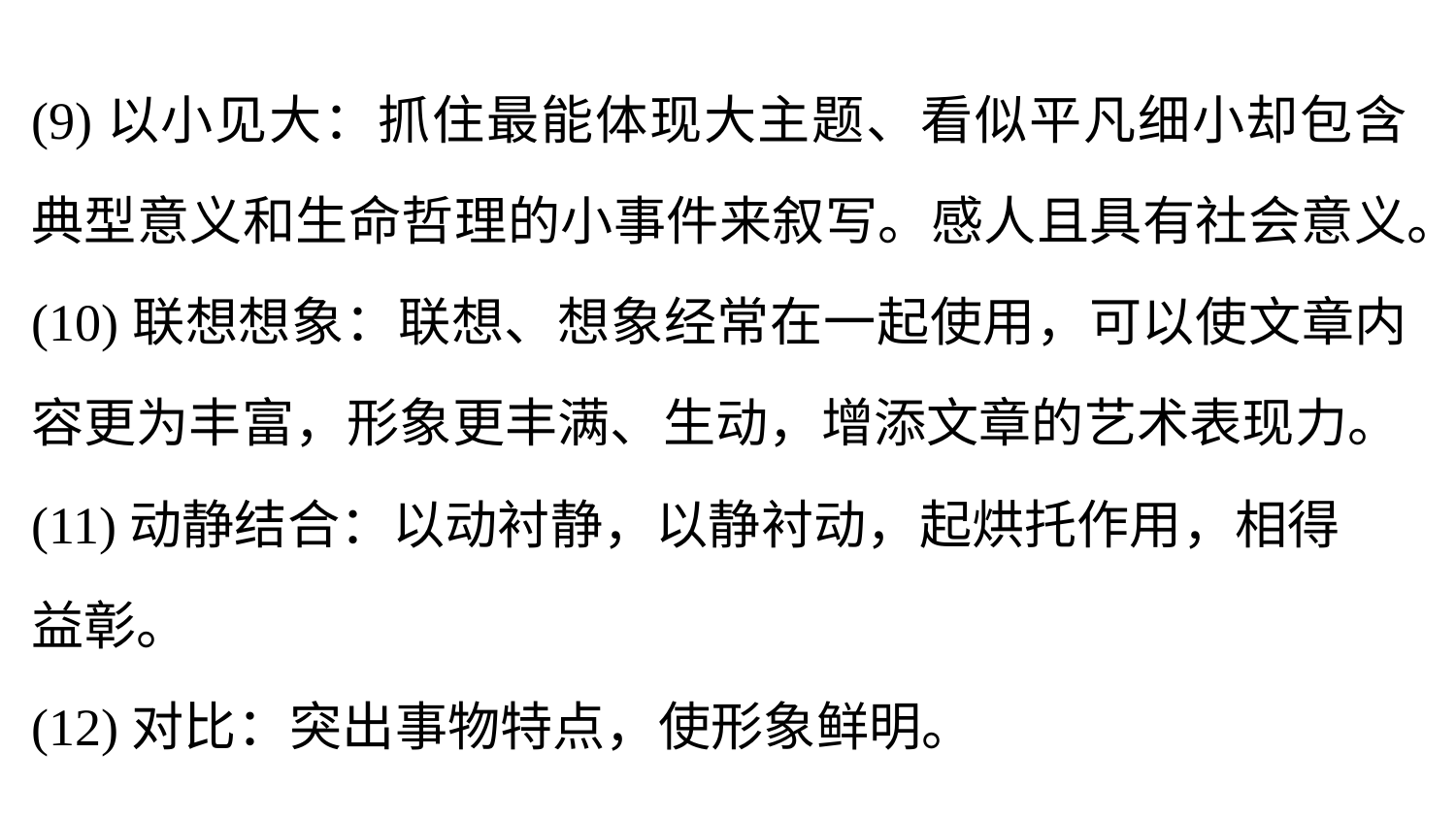

(9)以小见大：抓住最能体现大主题、看似平凡细小却包含典型意义和生命哲理的小事件来叙写。感人且具有社会意义。
(10)联想想象：联想、想象经常在一起使用，可以使文章内容更为丰富，形象更丰满、生动，增添文章的艺术表现力。
(11)动静结合：以动衬静，以静衬动，起烘托作用，相得
益彰。
(12)对比：突出事物特点，使形象鲜明。